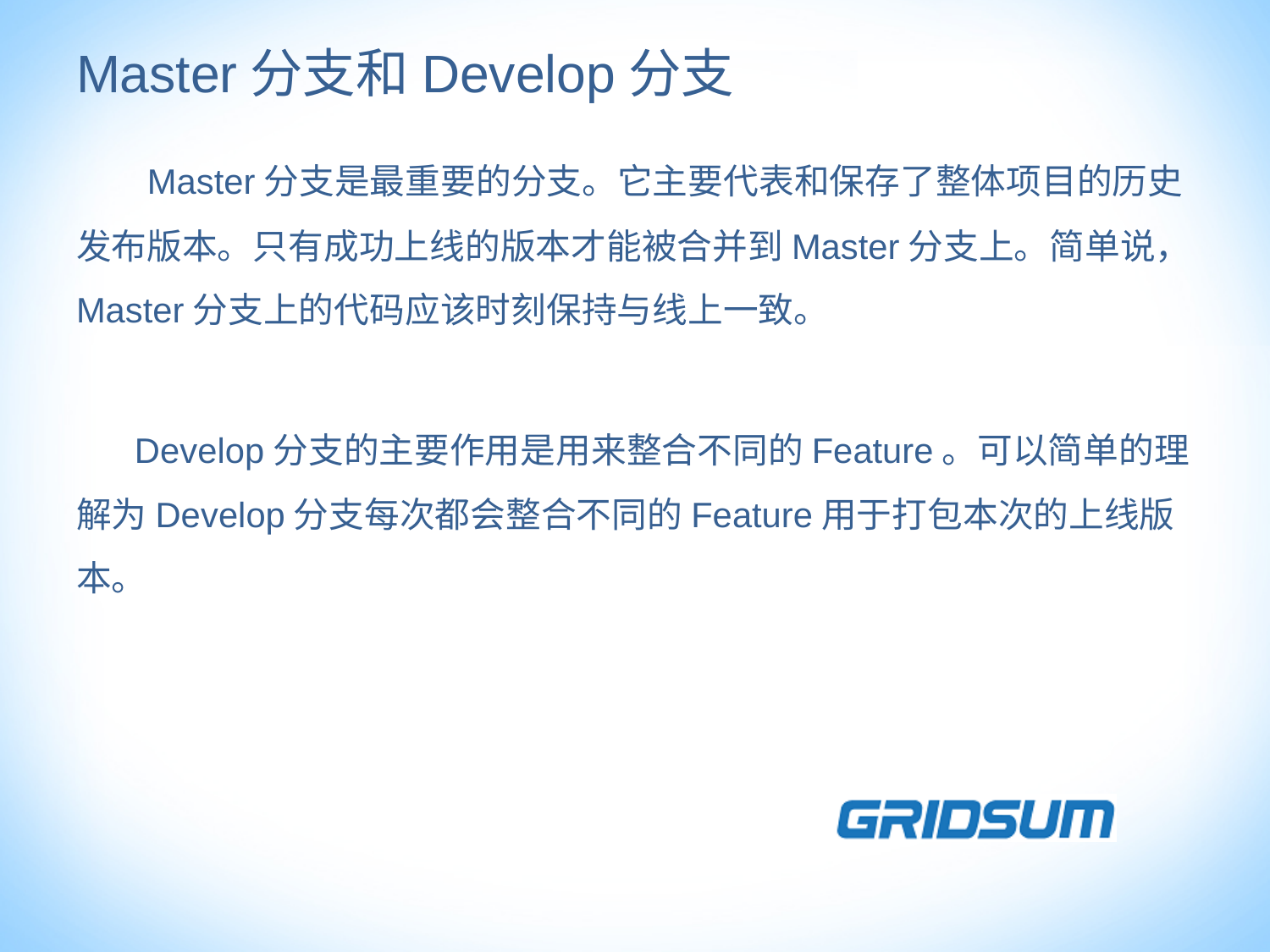

# Master分支和Develop分支
      Master分支是最重要的分支。它主要代表和保存了整体项目的历史发布版本。只有成功上线的版本才能被合并到Master分支上。简单说，Master分支上的代码应该时刻保持与线上一致。

      Develop分支的主要作用是用来整合不同的Feature。可以简单的理解为Develop分支每次都会整合不同的Feature用于打包本次的上线版本。